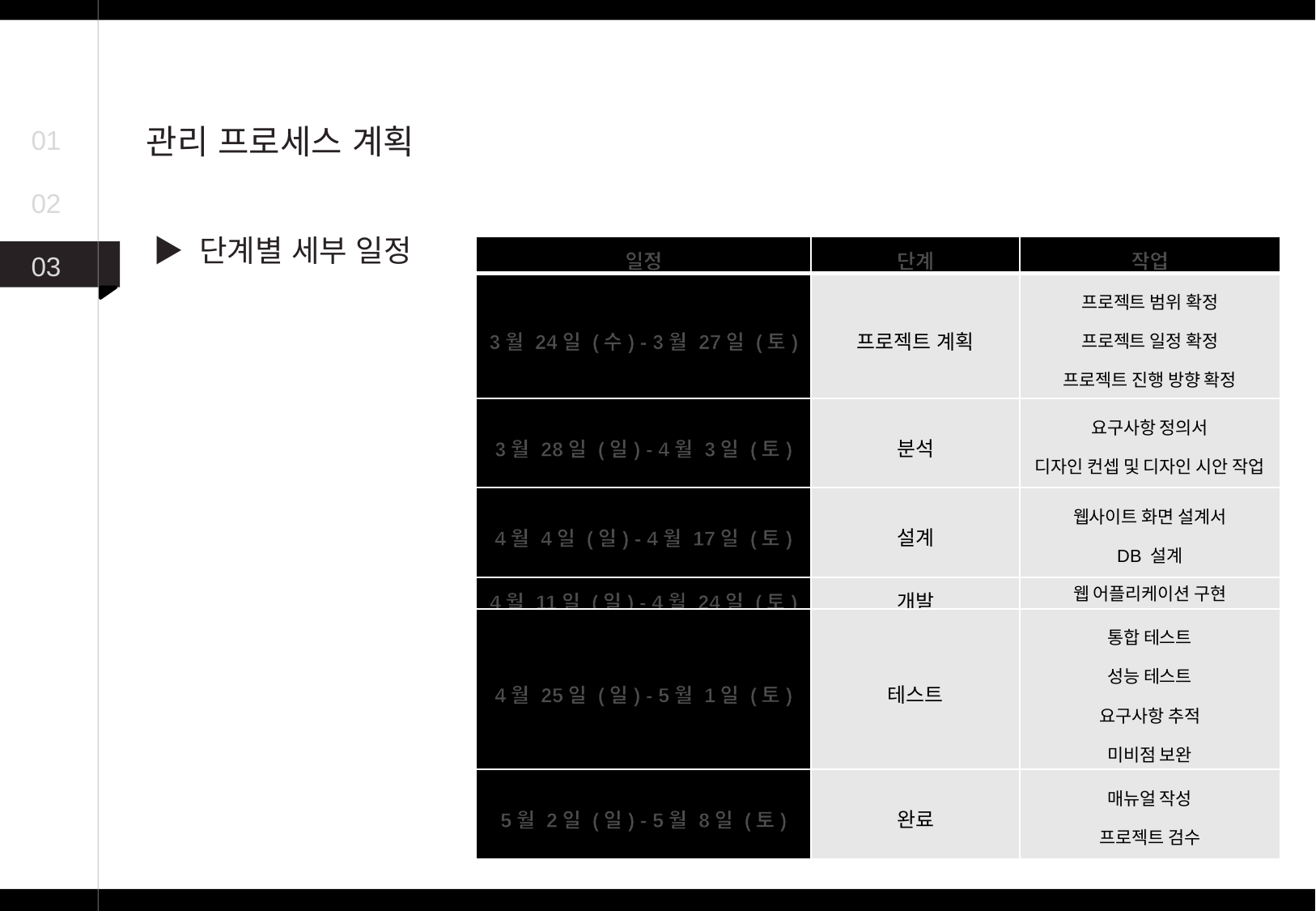

관리 프로세스 계획
01
02
▶ 단계별 세부 일정
| 일정 | 단계 | 작업 |
| --- | --- | --- |
| 3월 24일 (수) - 3월 27일 (토) | 프로젝트 계획 | 프로젝트 범위 확정 프로젝트 일정 확정 프로젝트 진행 방향 확정 |
| 3월 28일 (일) - 4월 3일 (토) | 분석 | 요구사항 정의서 디자인 컨셉 및 디자인 시안 작업 |
| 4월 4일 (일) - 4월 17일 (토) | 설계 | 웹사이트 화면 설계서 DB 설계 |
| 4월 11일 (일) - 4월 24일 (토) | 개발 | 웹 어플리케이션 구현 |
| 4월 25일 (일) - 5월 1일 (토) | 테스트 | 통합 테스트 성능 테스트 요구사항 추적 미비점 보완 |
| 5월 2일 (일) - 5월 8일 (토) | 완료 | 매뉴얼 작성 프로젝트 검수 |

03